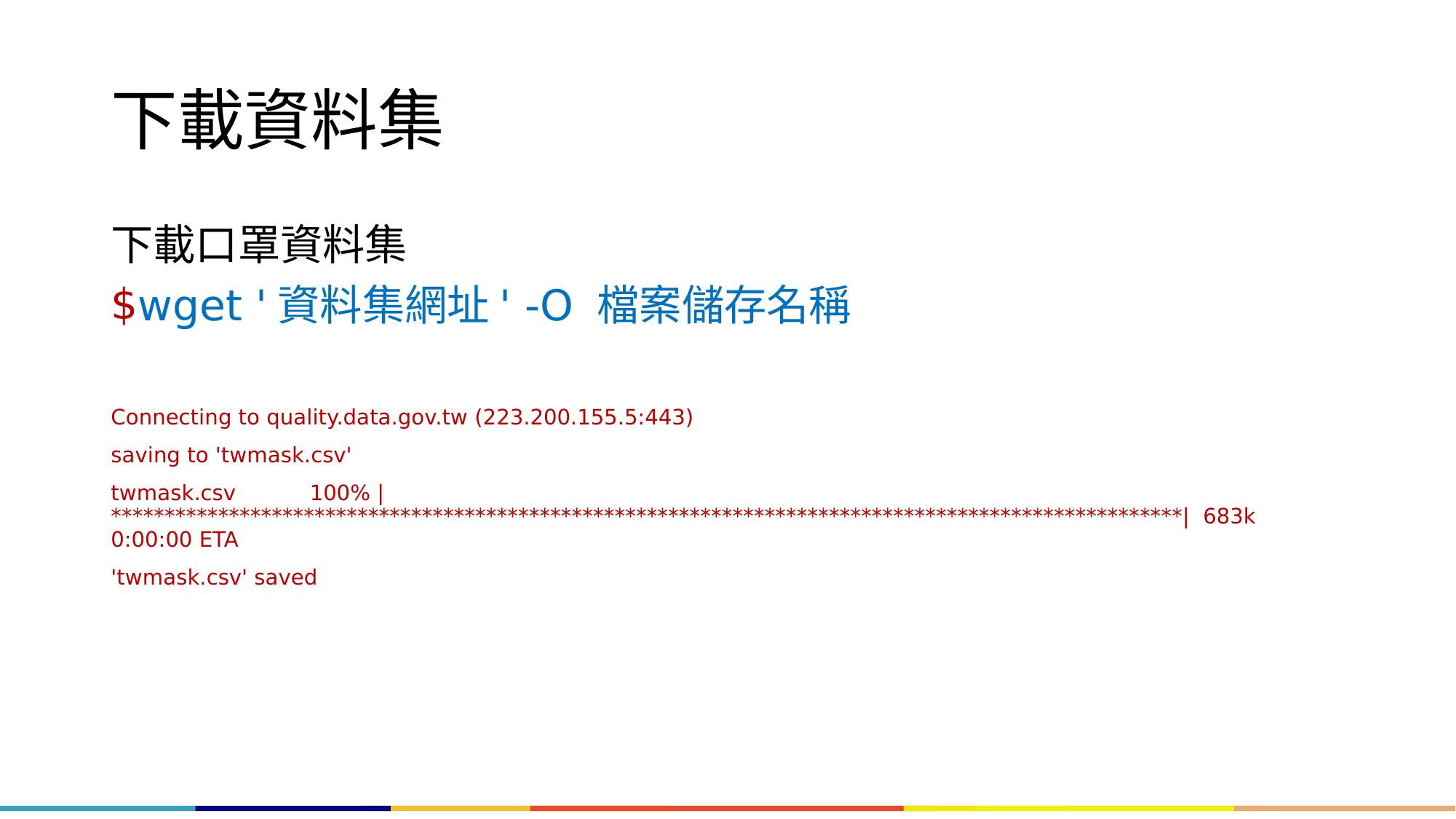

# 下載資料集
下載口罩資料集
wget '資料集網址' -O 檔案儲存名稱

Connecting to quality.data.gov.tw (223.200.155.5:443)
saving to 'twmask.csv'
twmask.csv           100% |****************************************************************************************************|  683k  0:00:00 ETA
'twmask.csv' saved